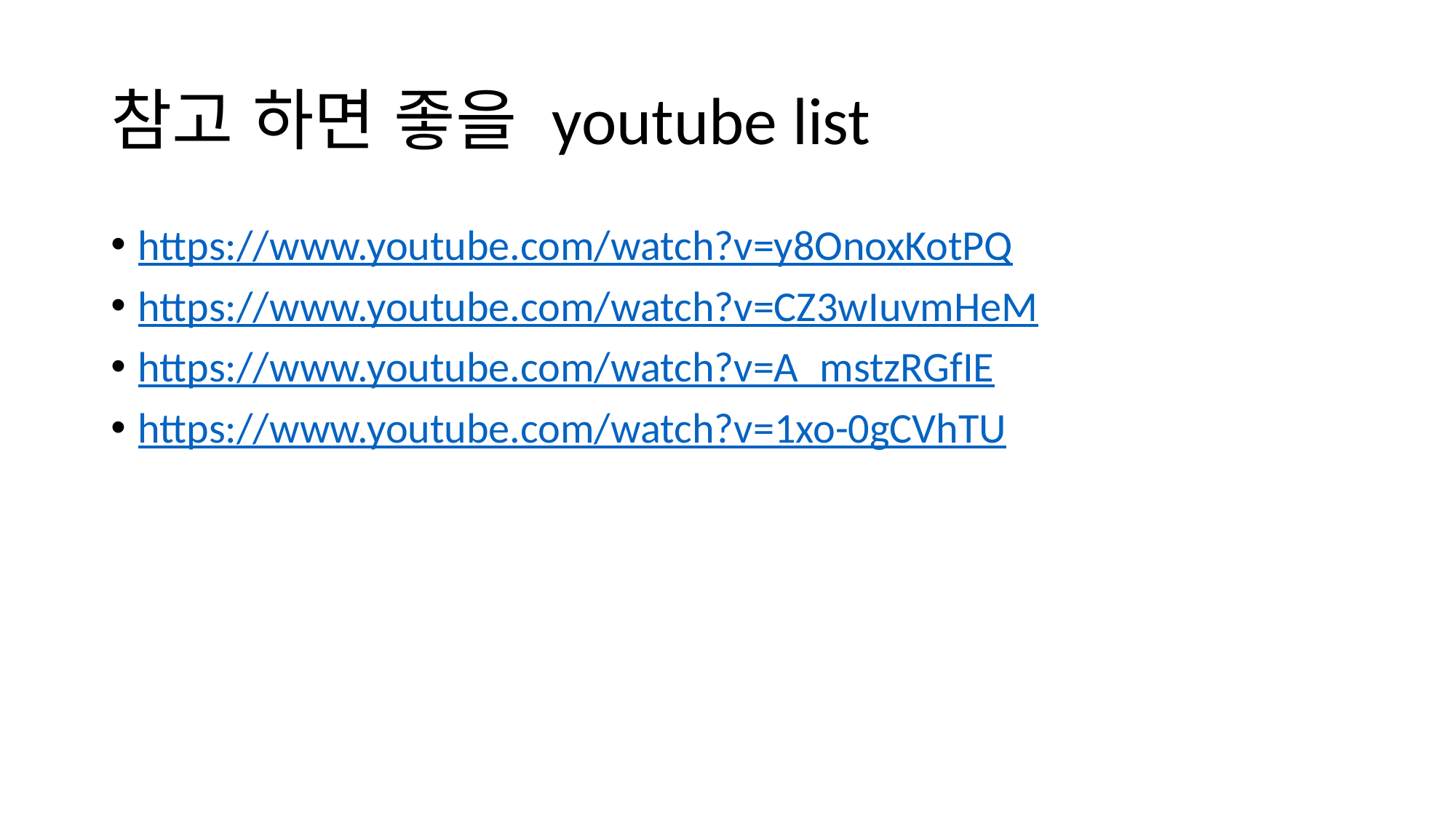

# 참고 하면 좋을 youtube list
https://www.youtube.com/watch?v=y8OnoxKotPQ
https://www.youtube.com/watch?v=CZ3wIuvmHeM
https://www.youtube.com/watch?v=A_mstzRGfIE
https://www.youtube.com/watch?v=1xo-0gCVhTU